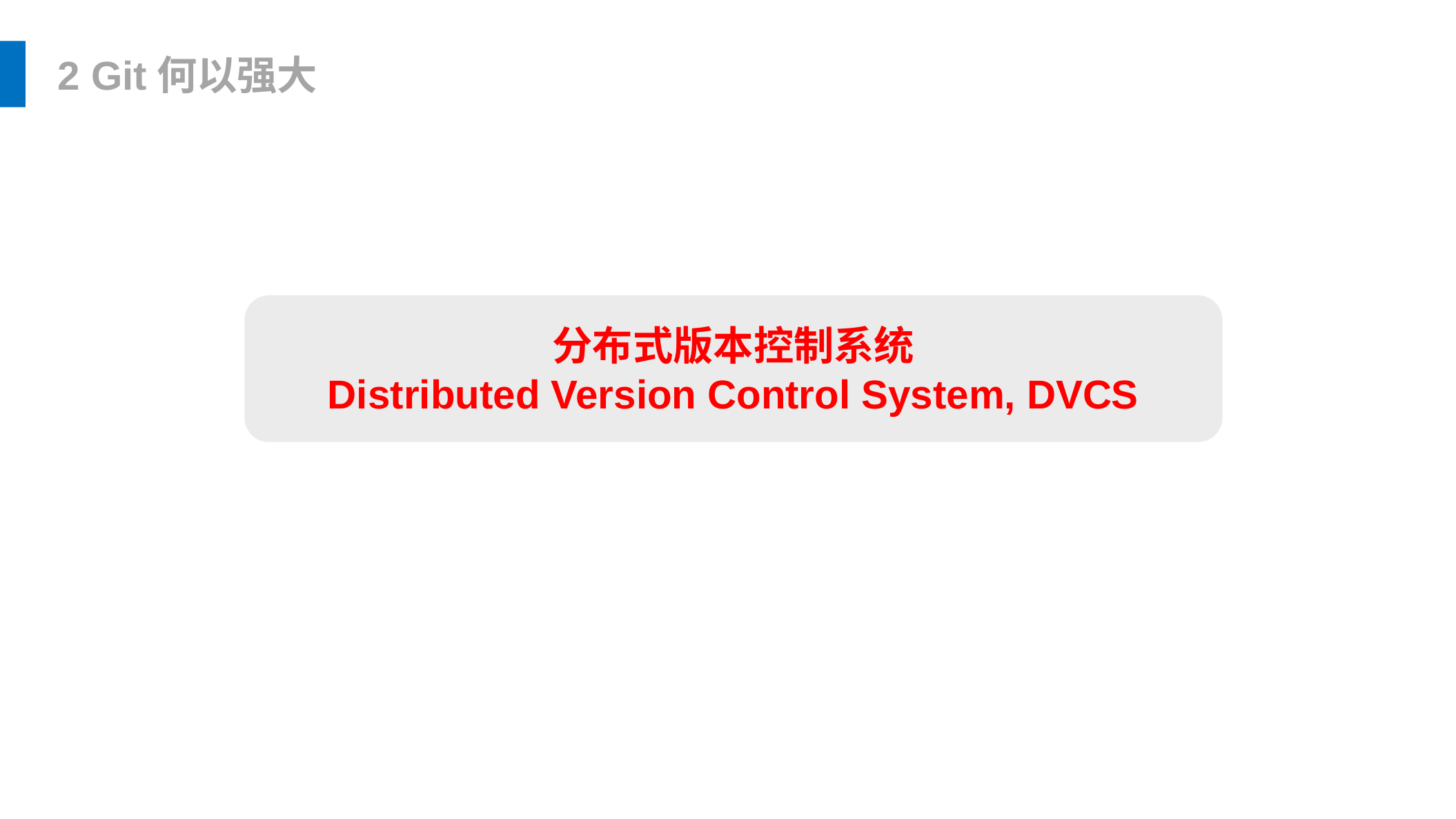

2 Git何以强大
分布式版本控制系统
Distributed Version Control System, DVCS